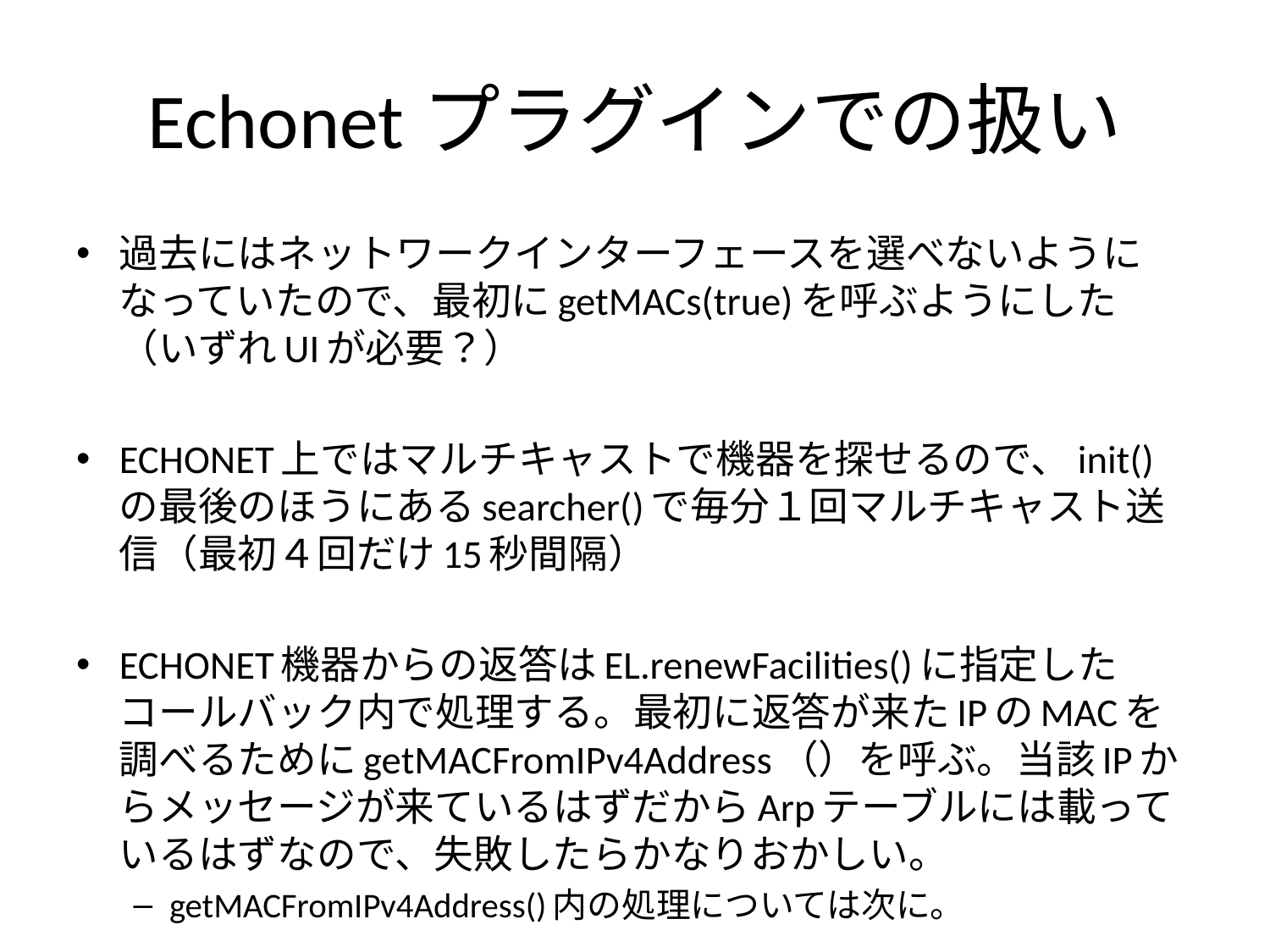

# Echonetプラグインでの扱い
過去にはネットワークインターフェースを選べないようになっていたので、最初にgetMACs(true)を呼ぶようにした（いずれUIが必要？）

ECHONET上ではマルチキャストで機器を探せるので、init()の最後のほうにあるsearcher()で毎分１回マルチキャスト送信（最初４回だけ15秒間隔）

ECHONET機器からの返答はEL.renewFacilities()に指定したコールバック内で処理する。最初に返答が来たIPのMACを調べるためにgetMACFromIPv4Address（）を呼ぶ。当該IPからメッセージが来ているはずだからArpテーブルには載っているはずなので、失敗したらかなりおかしい。
getMACFromIPv4Address()内の処理については次に。